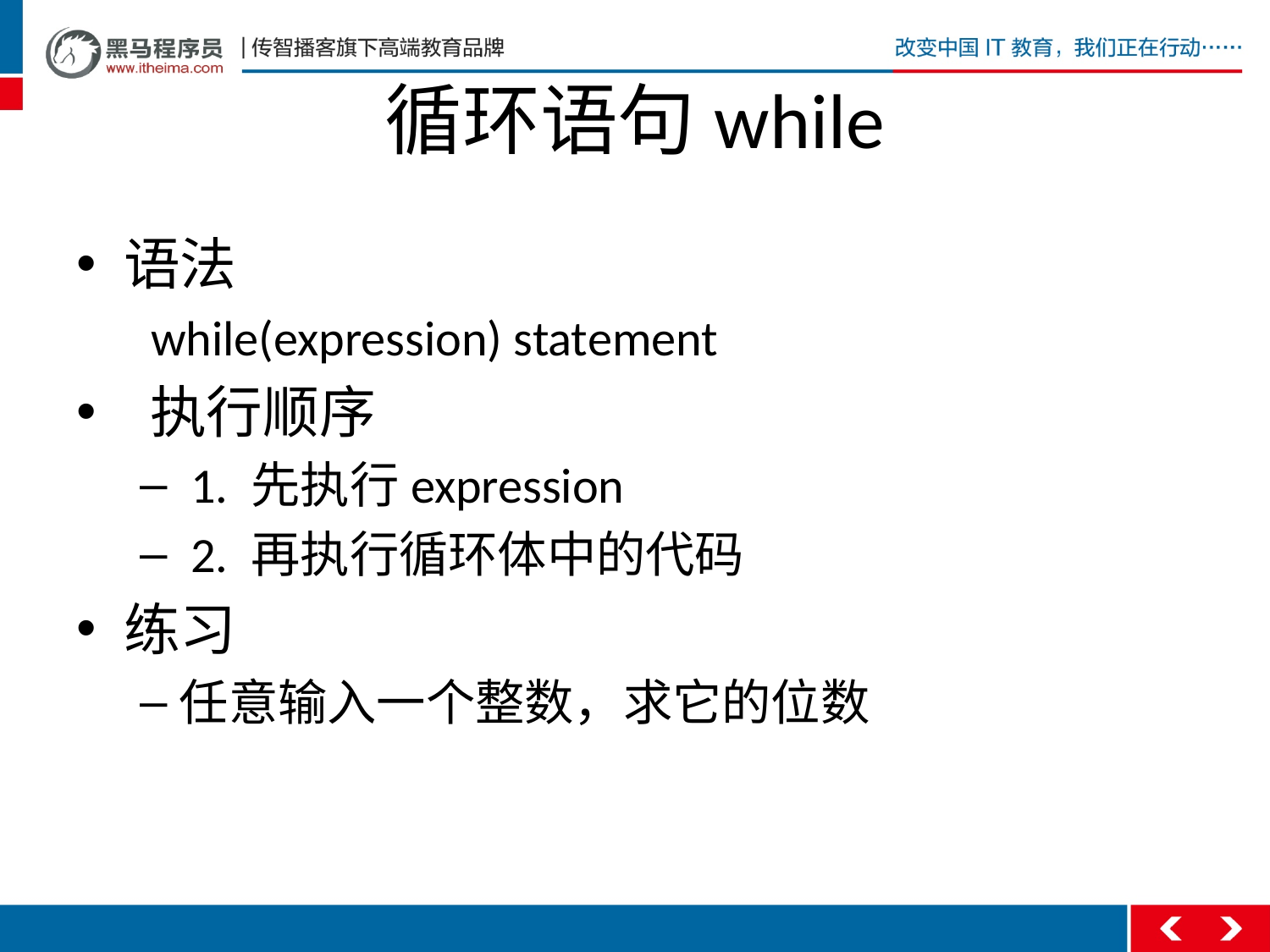

# 循环语句while
语法
 while(expression) statement
 执行顺序
 1. 先执行expression
 2. 再执行循环体中的代码
练习
任意输入一个整数，求它的位数